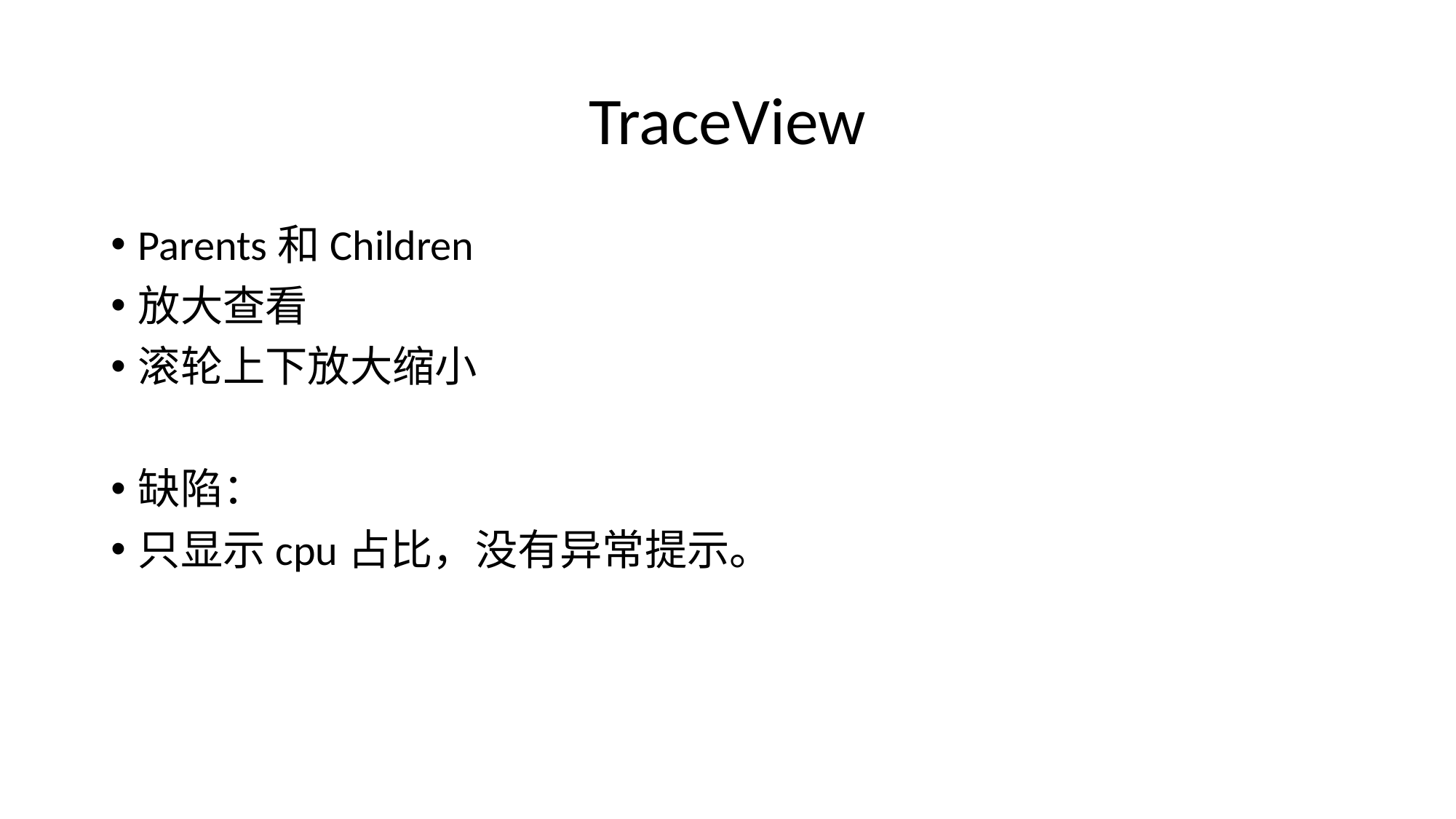

# TraceView
Parents和Children
放大查看
滚轮上下放大缩小

缺陷：
只显示cpu占比，没有异常提示。